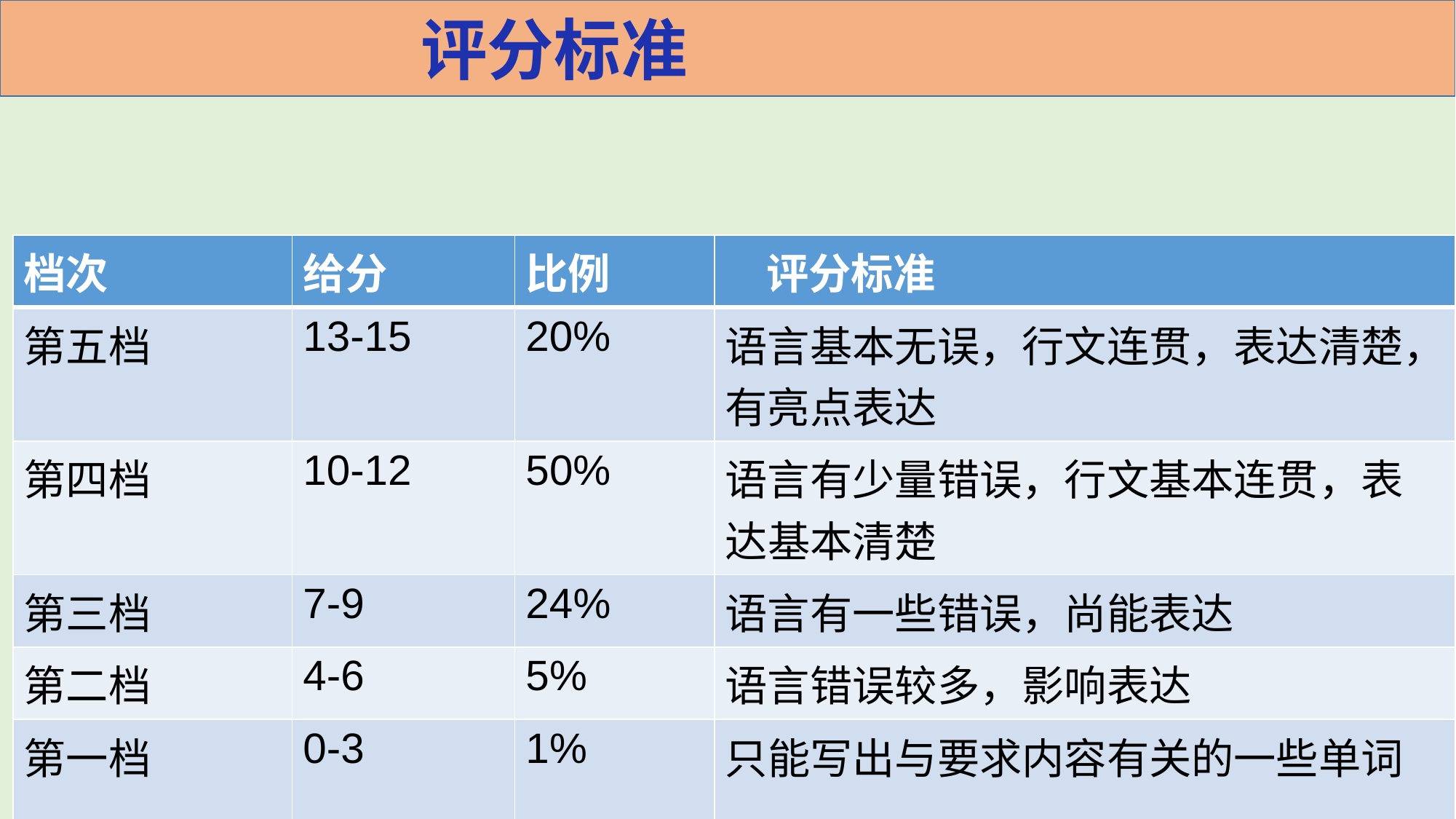

# 评分标准

| 档次 | 给分 | 比例 | 评分标准 |
| --- | --- | --- | --- |
| 第五档 | 13-15 | 20% | 语言基本无误，行文连贯，表达清楚，有亮点表达 |
| 第四档 | 10-12 | 50% | 语言有少量错误，行文基本连贯，表达基本清楚 |
| 第三档 | 7-9 | 24% | 语言有一些错误，尚能表达 |
| 第二档 | 4-6 | 5% | 语言错误较多，影响表达 |
| 第一档 | 0-3 | 1% | 只能写出与要求内容有关的一些单词 |